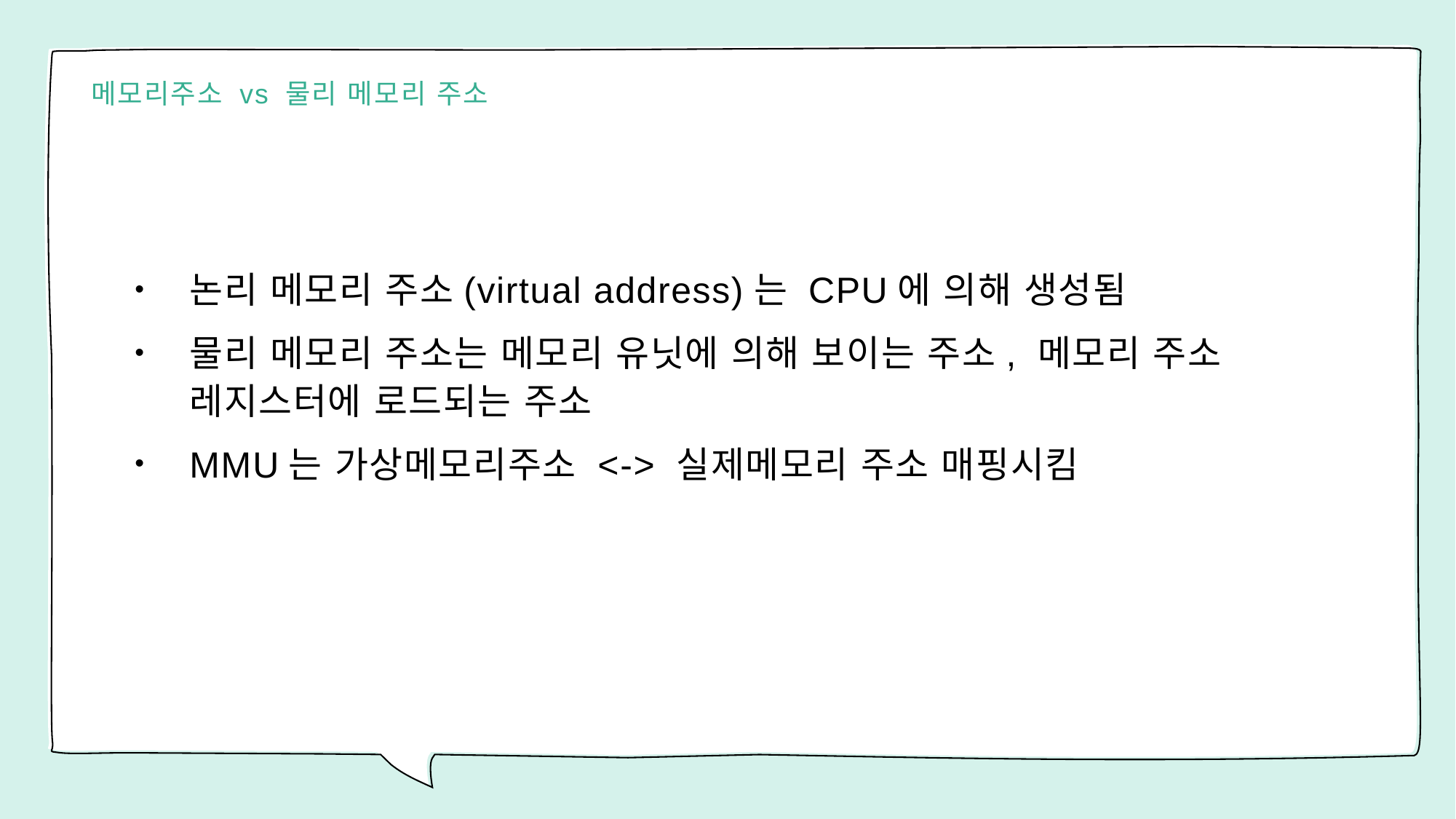

# 메모리주소 vs 물리 메모리 주소
논리 메모리 주소(virtual address)는 CPU에 의해 생성됨
물리 메모리 주소는 메모리 유닛에 의해 보이는 주소, 메모리 주소 레지스터에 로드되는 주소
MMU는 가상메모리주소 <-> 실제메모리 주소 매핑시킴